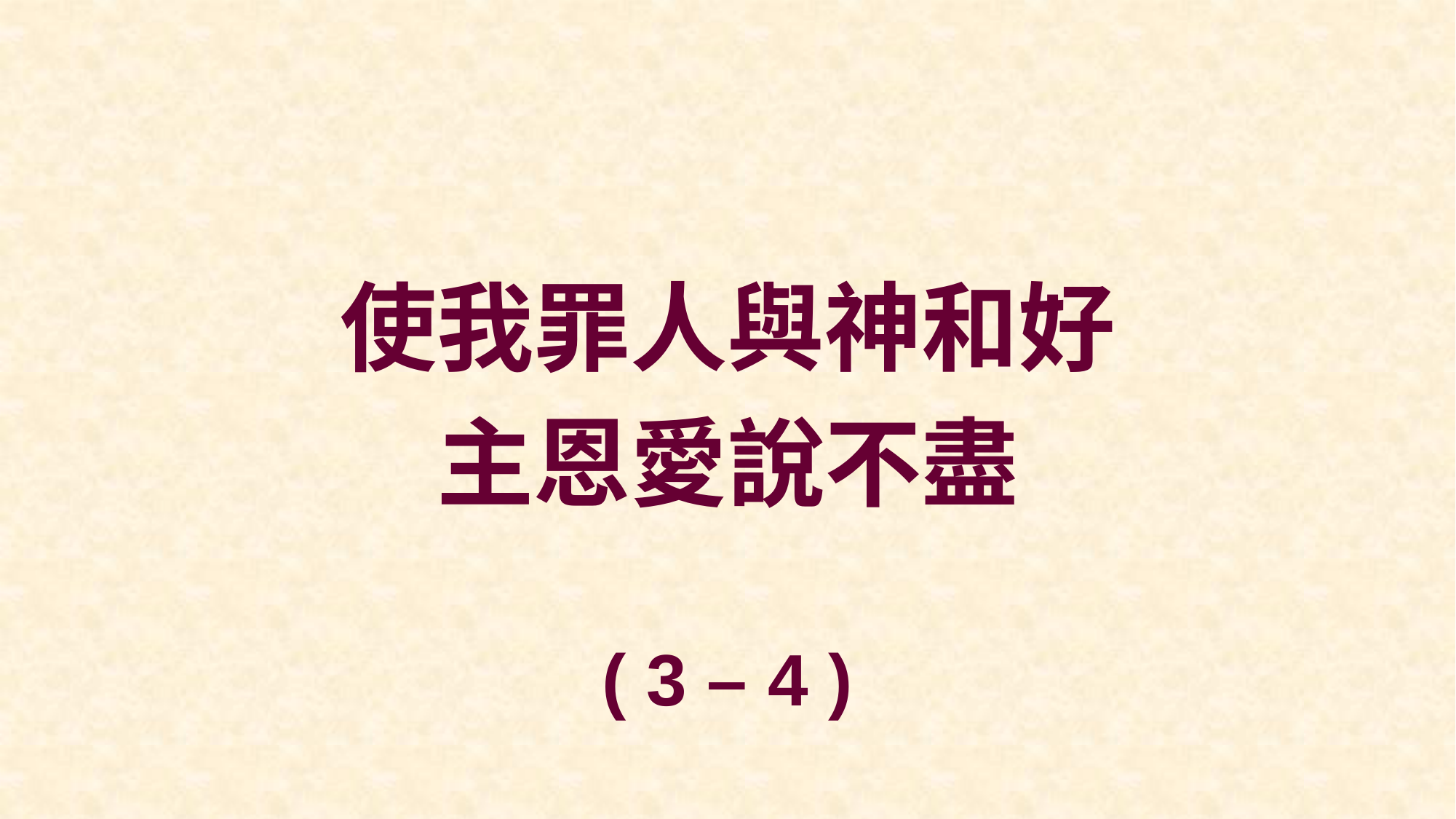

使我罪人與神和好
主恩愛說不盡
( 3 – 4 )